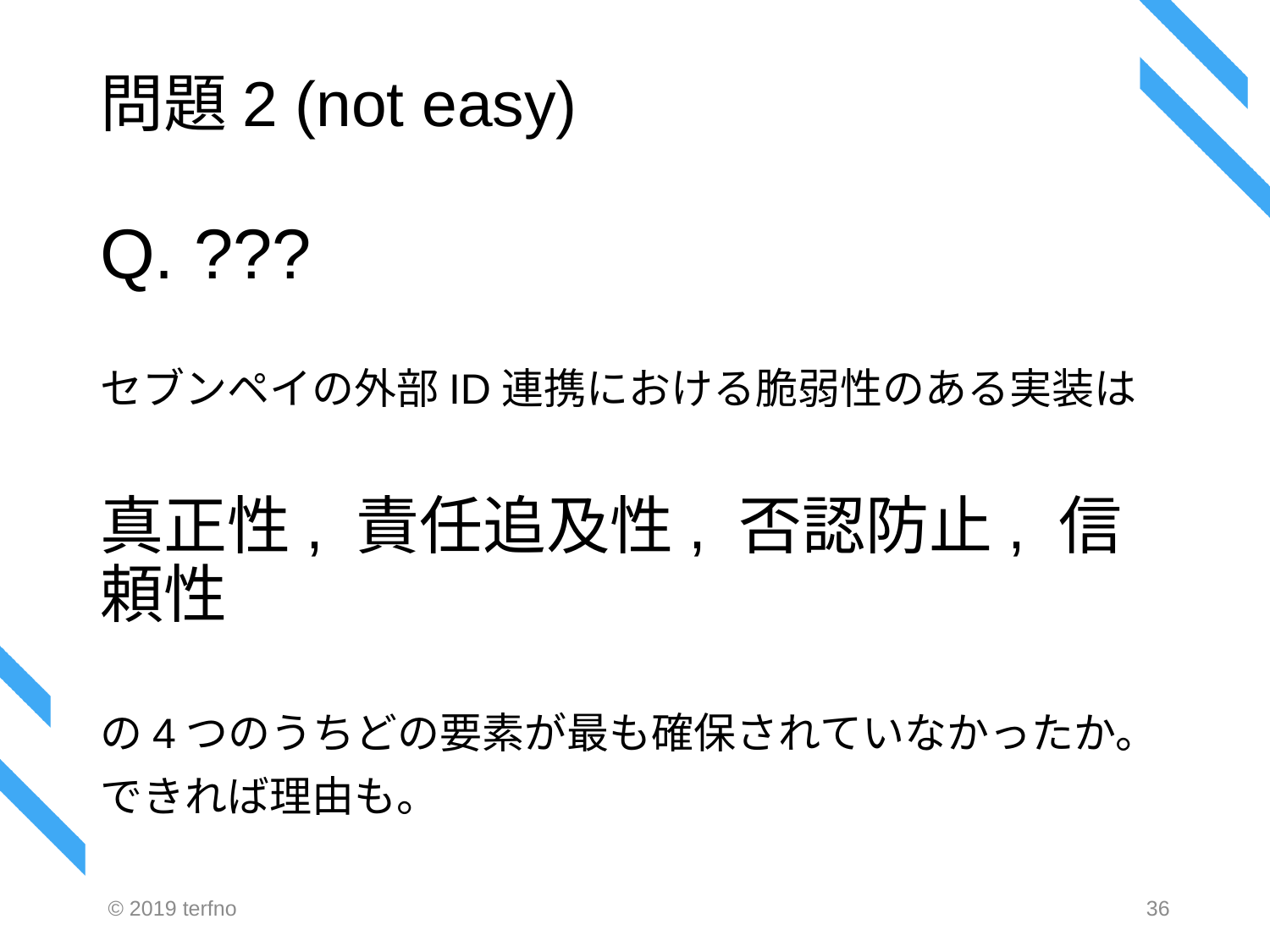

# 問題2 (not easy)
Q. ???

セブンペイの外部ID連携における脆弱性のある実装は

真正性, 責任追及性, 否認防止, 信頼性

の4つのうちどの要素が最も確保されていなかったか。
できれば理由も。
© 2019 terfno
36